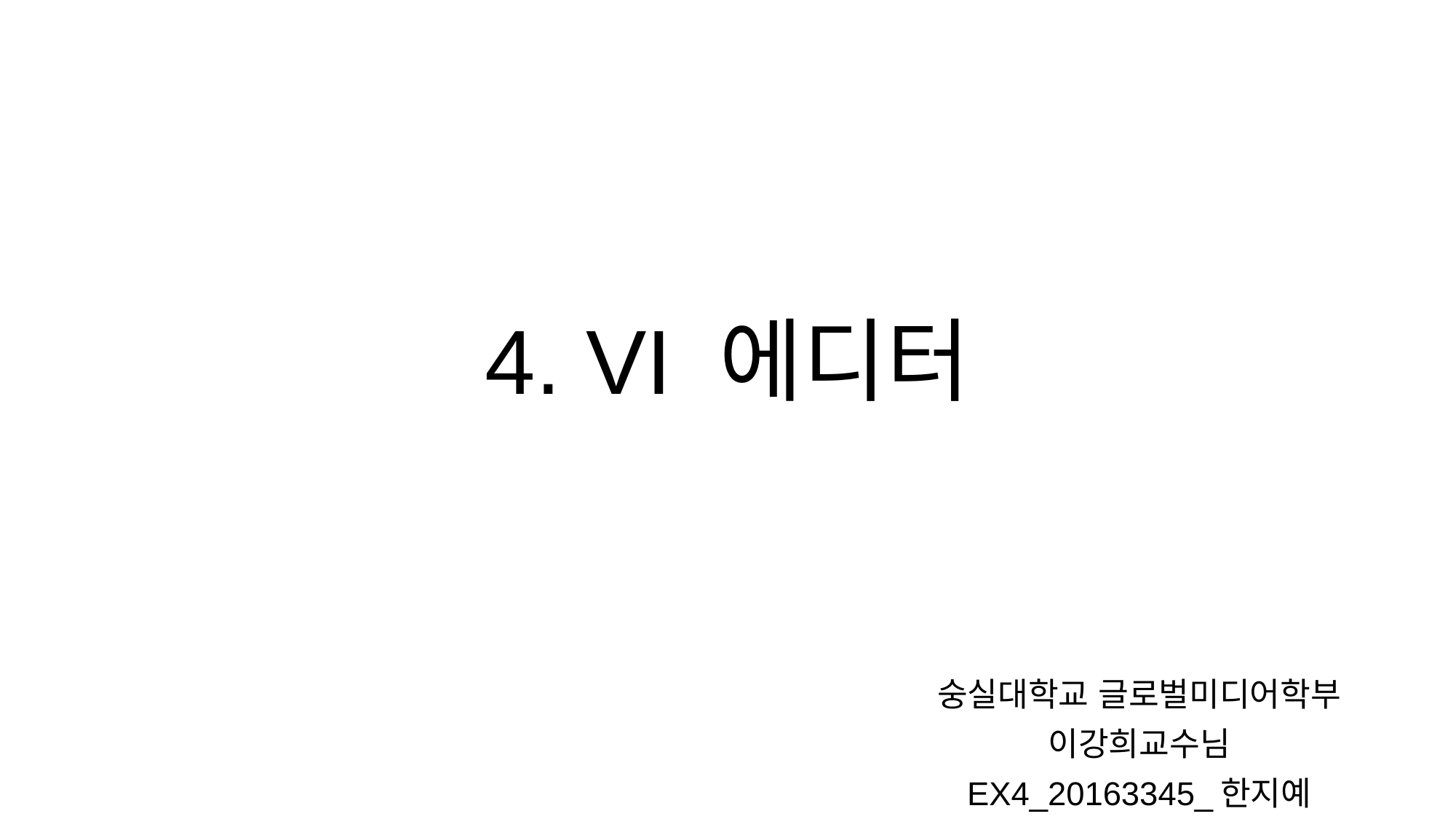

# 4. VI 에디터
숭실대학교 글로벌미디어학부
이강희교수님
EX4_20163345_한지예